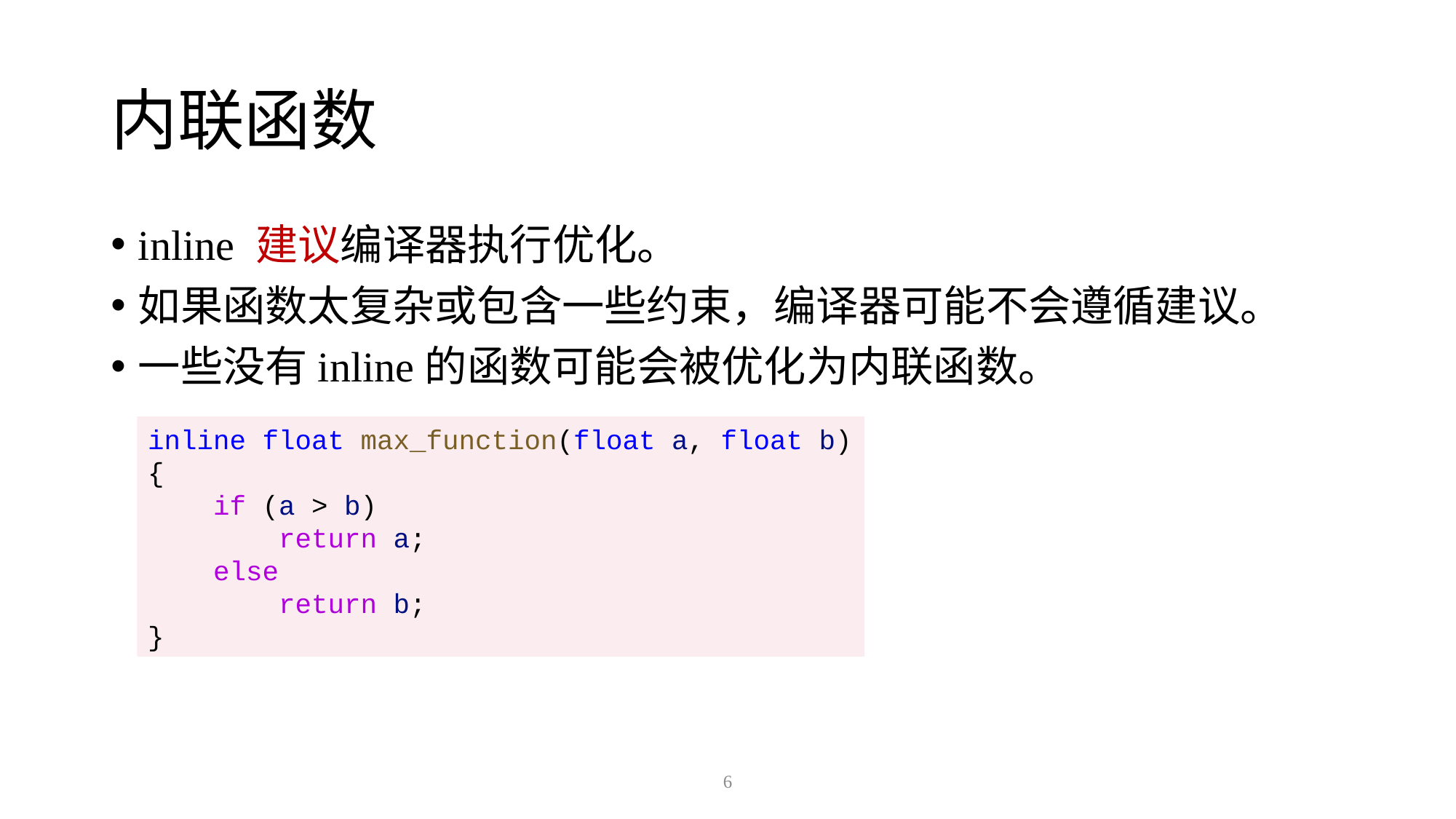

# 内联函数
inline 建议编译器执行优化。
如果函数太复杂或包含一些约束，编译器可能不会遵循建议。
一些没有inline的函数可能会被优化为内联函数。
inline float max_function(float a, float b)
{
    if (a > b)
        return a;
    else
        return b;
}
6